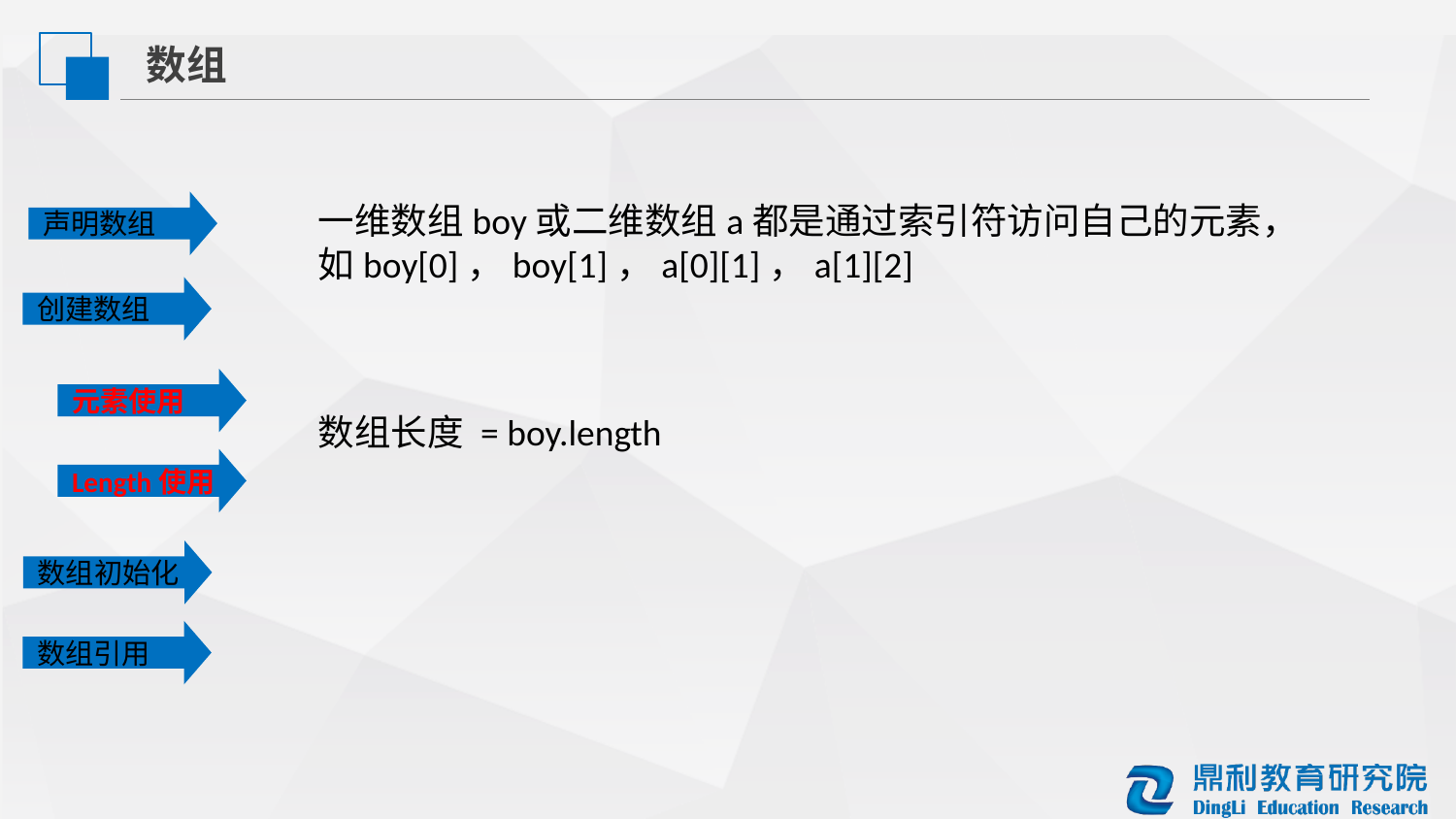

数组
一维数组boy或二维数组a都是通过索引符访问自己的元素，如boy[0]，boy[1]，a[0][1]，a[1][2]
声明数组
创建数组
元素使用
数组长度 = boy.length
Length使用
数组初始化
数组引用